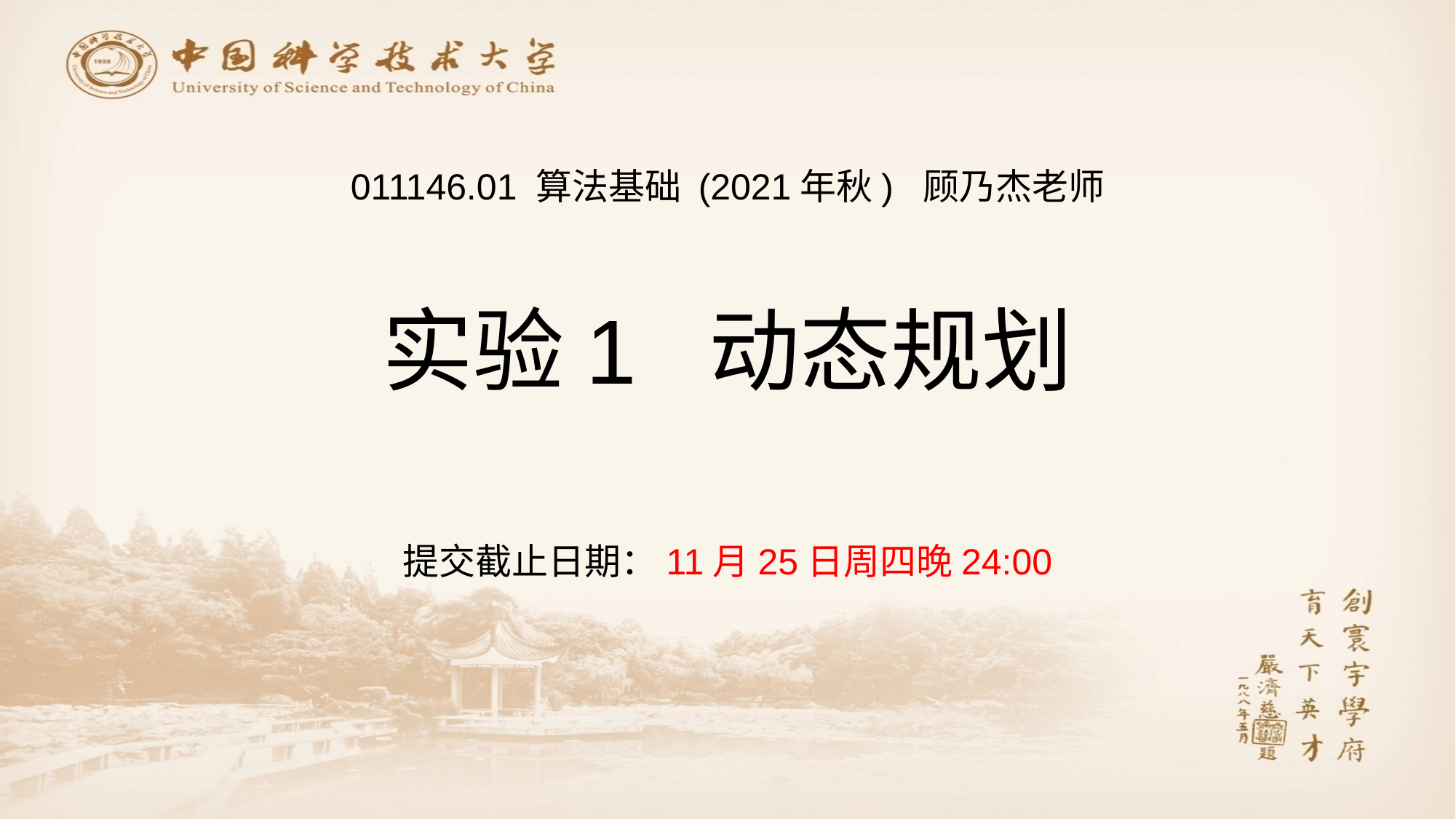

011146.01 算法基础 (2021年秋)  顾乃杰老师
# 实验1  动态规划
提交截止日期：11月25日周四晚24:00